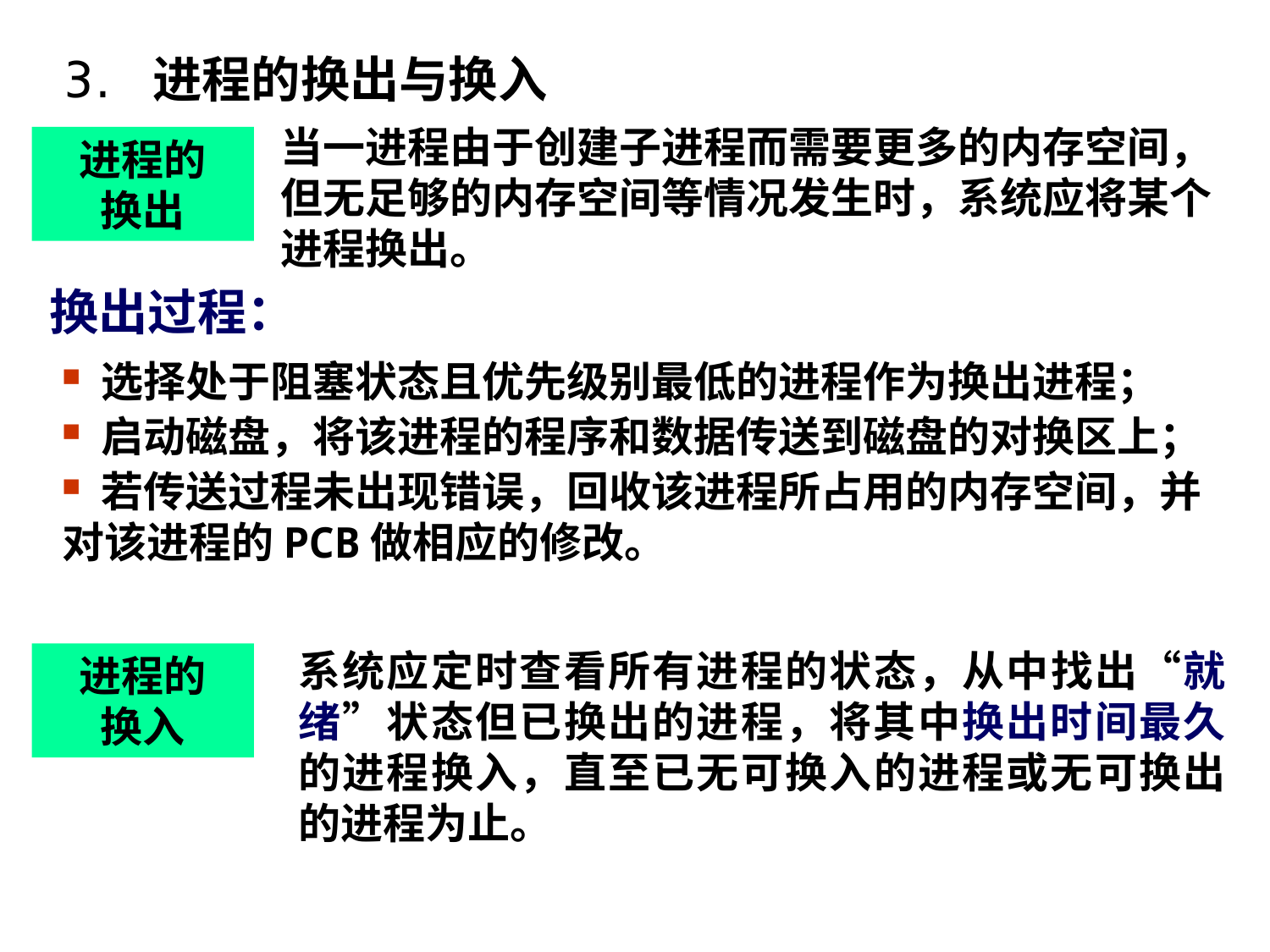

3.  进程的换出与换入
当一进程由于创建子进程而需要更多的内存空间，但无足够的内存空间等情况发生时，系统应将某个进程换出。
进程的
换出
换出过程：
 选择处于阻塞状态且优先级别最低的进程作为换出进程；
 启动磁盘，将该进程的程序和数据传送到磁盘的对换区上；
 若传送过程未出现错误，回收该进程所占用的内存空间，并对该进程的PCB做相应的修改。
系统应定时查看所有进程的状态，从中找出“就绪”状态但已换出的进程，将其中换出时间最久的进程换入，直至已无可换入的进程或无可换出的进程为止。
进程的
换入